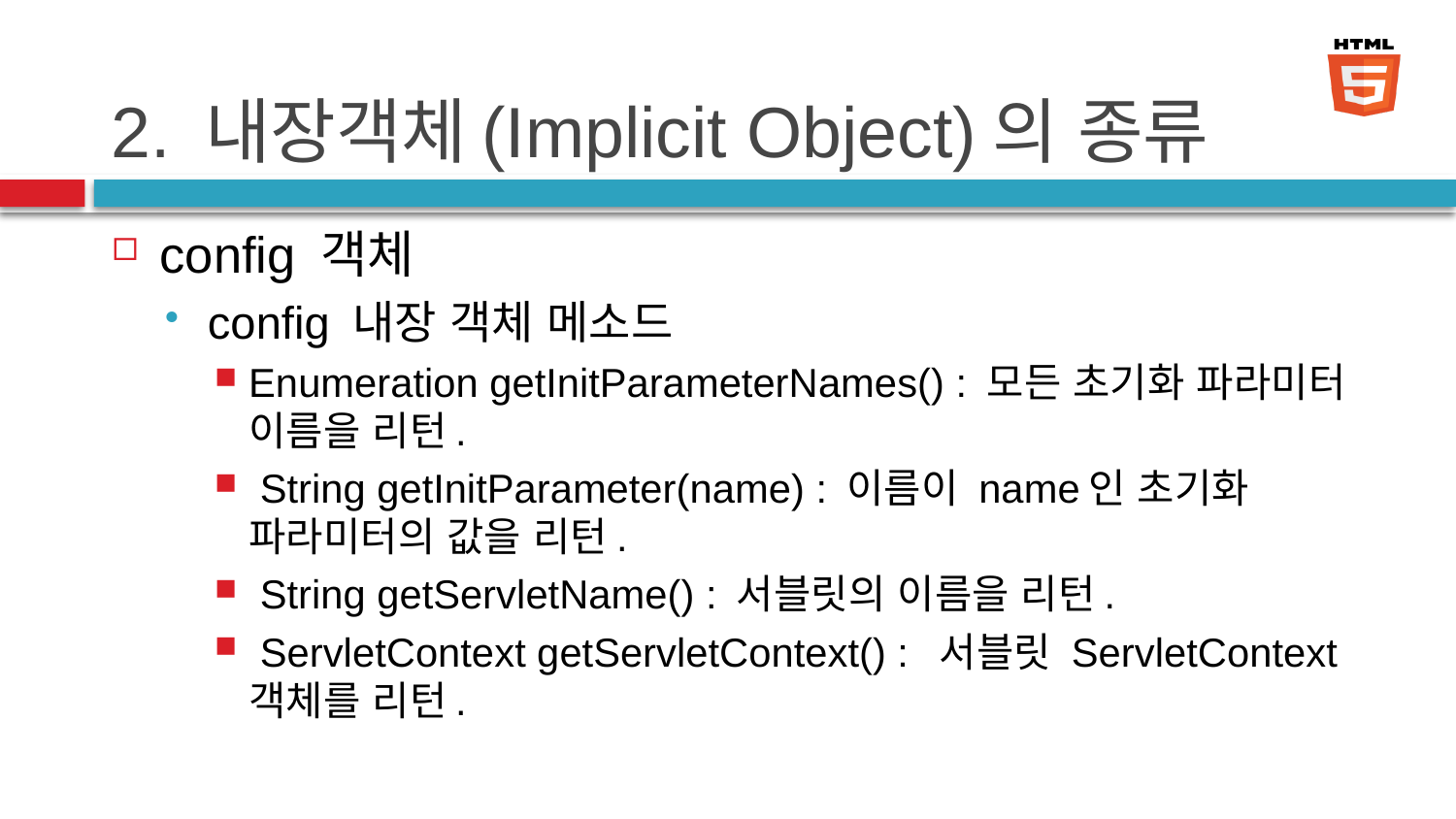

# 2. 내장객체(Implicit Object)의 종류
config 객체
config 내장 객체 메소드
Enumeration getInitParameterNames() : 모든 초기화 파라미터 이름을 리턴.
 String getInitParameter(name) : 이름이 name인 초기화 파라미터의 값을 리턴.
 String getServletName() : 서블릿의 이름을 리턴.
 ServletContext getServletContext() :  서블릿 ServletContext 객체를 리턴.